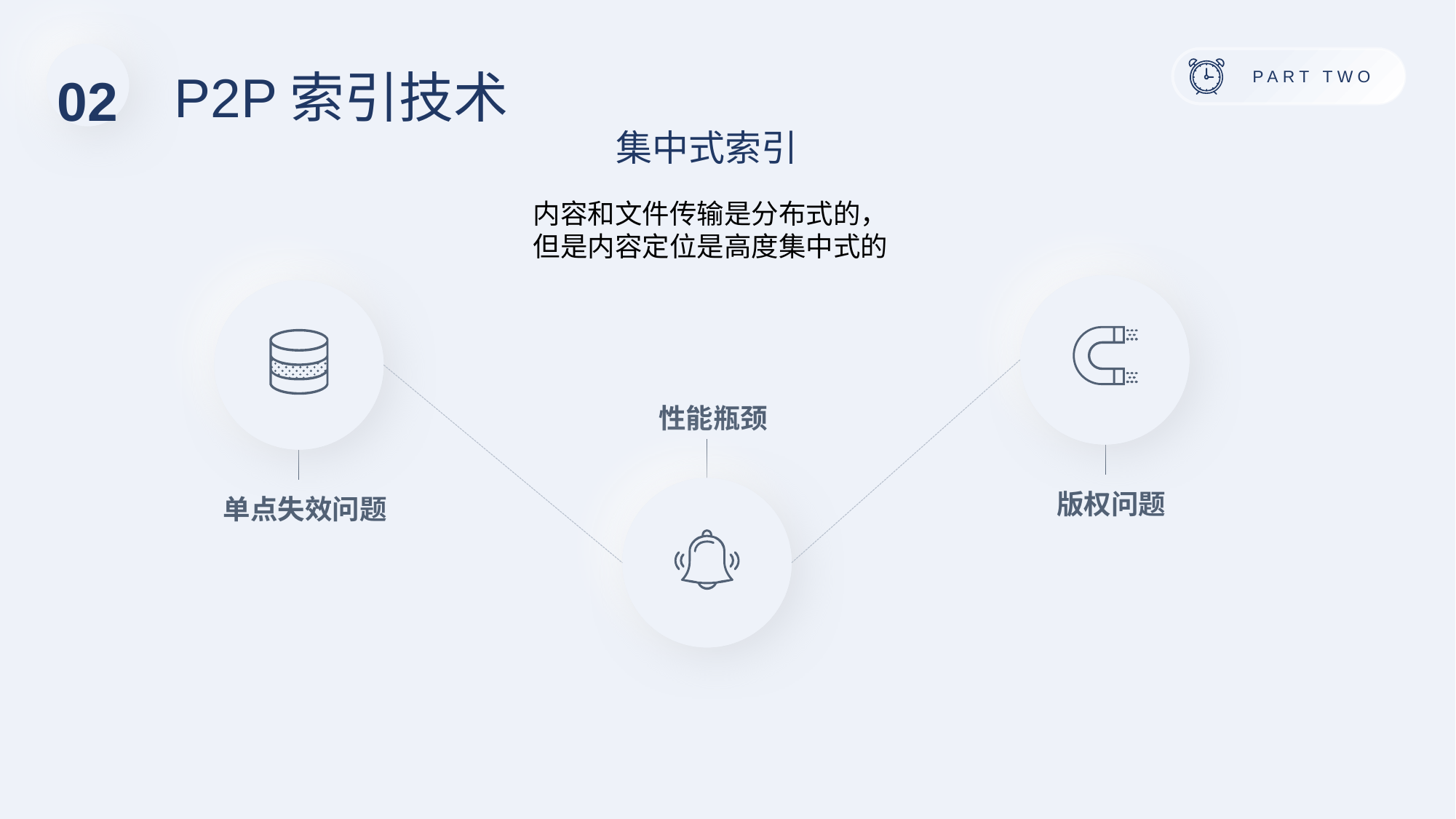

02
P2P索引技术
集中式索引
内容和文件传输是分布式的，
但是内容定位是高度集中式的
性能瓶颈

版权问题

单点失效问题